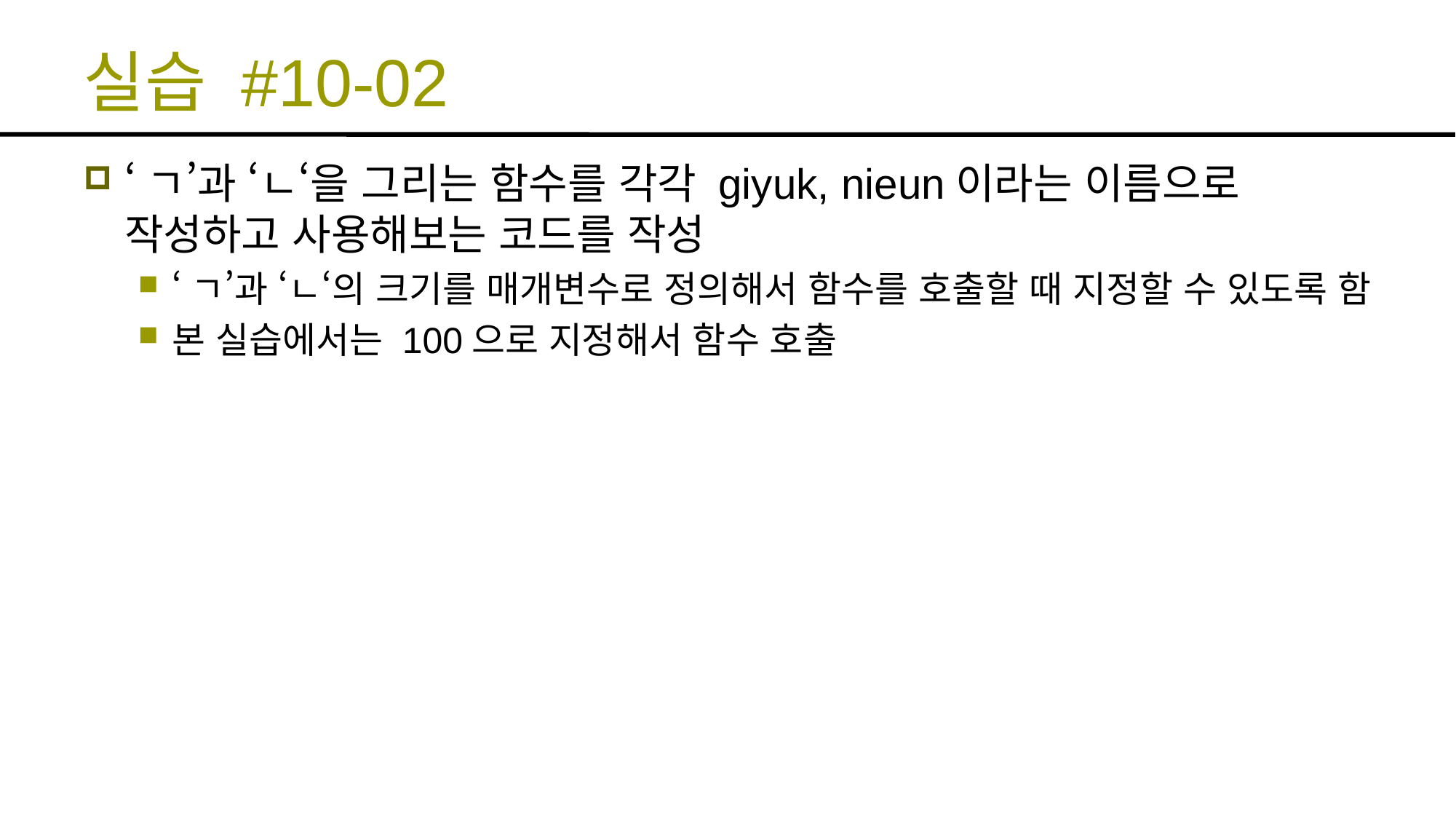

# 실습 #10-02
‘ㄱ’과 ‘ㄴ‘을 그리는 함수를 각각 giyuk, nieun이라는 이름으로 작성하고 사용해보는 코드를 작성
‘ㄱ’과 ‘ㄴ‘의 크기를 매개변수로 정의해서 함수를 호출할 때 지정할 수 있도록 함
본 실습에서는 100으로 지정해서 함수 호출